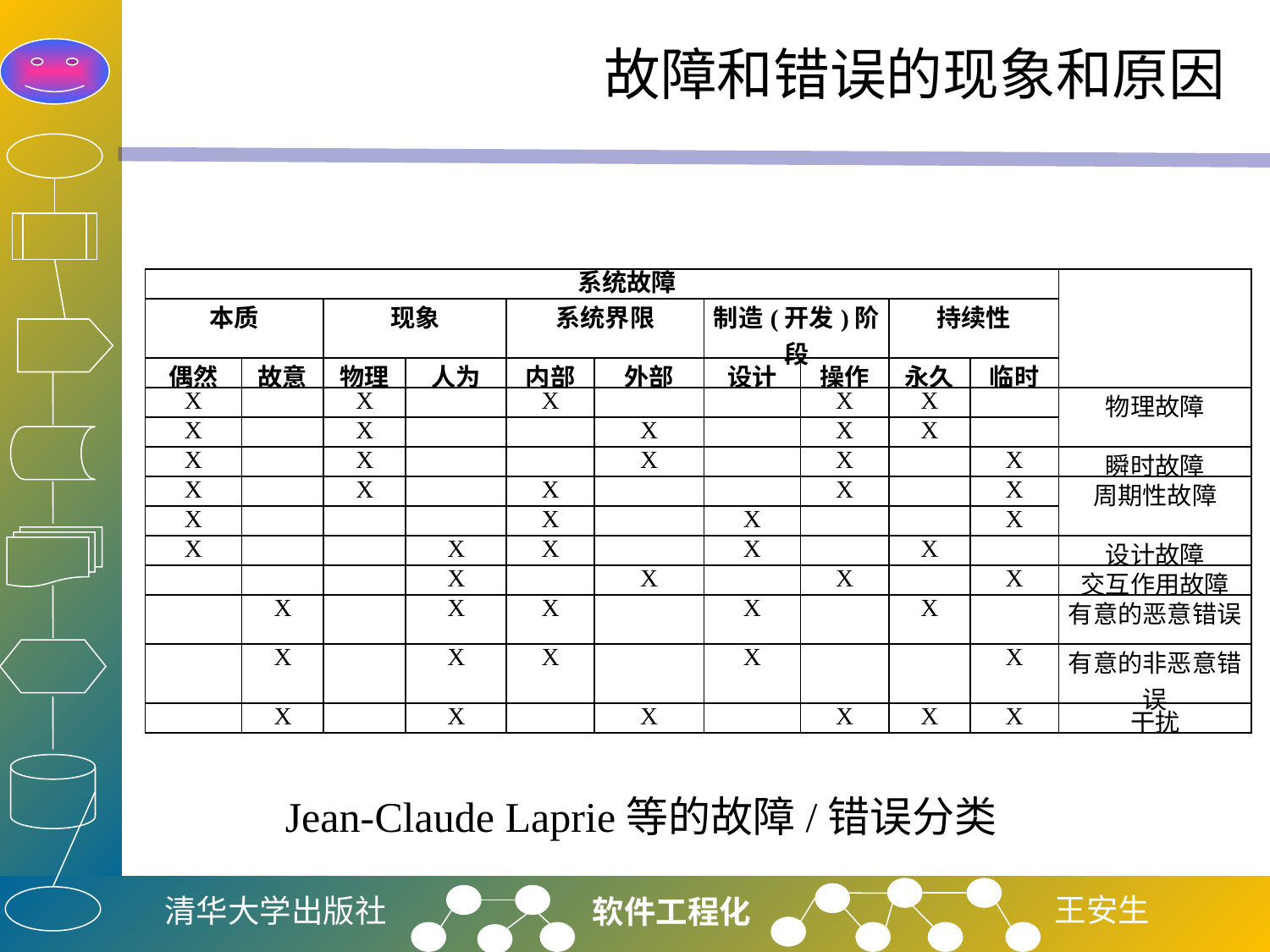

# 故障和错误的现象和原因
| 系统故障 |  |  |  |  |  |  |  |  |  |  |
| --- | --- | --- | --- | --- | --- | --- | --- | --- | --- | --- |
| 本质 |  | 现象 |  | 系统界限 |  | 制造(开发)阶段 |  | 持续性 |  |  |
| 偶然 | 故意 | 物理 | 人为 | 内部 | 外部 | 设计 | 操作 | 永久 | 临时 |  |
| X |  | X |  | X |  |  | X | X |  | 物理故障 |
| X |  | X |  |  | X |  | X | X |  |  |
| X |  | X |  |  | X |  | X |  | X | 瞬时故障 |
| X |  | X |  | X |  |  | X |  | X | 周期性故障 |
| X |  |  |  | X |  | X |  |  | X |  |
| X |  |  | X | X |  | X |  | X |  | 设计故障 |
|  |  |  | X |  | X |  | X |  | X | 交互作用故障 |
|  | X |  | X | X |  | X |  | X |  | 有意的恶意错误 |
|  | X |  | X | X |  | X |  |  | X | 有意的非恶意错误 |
|  | X |  | X |  | X |  | X | X | X | 干扰 |
Jean-Claude Laprie等的故障/错误分类